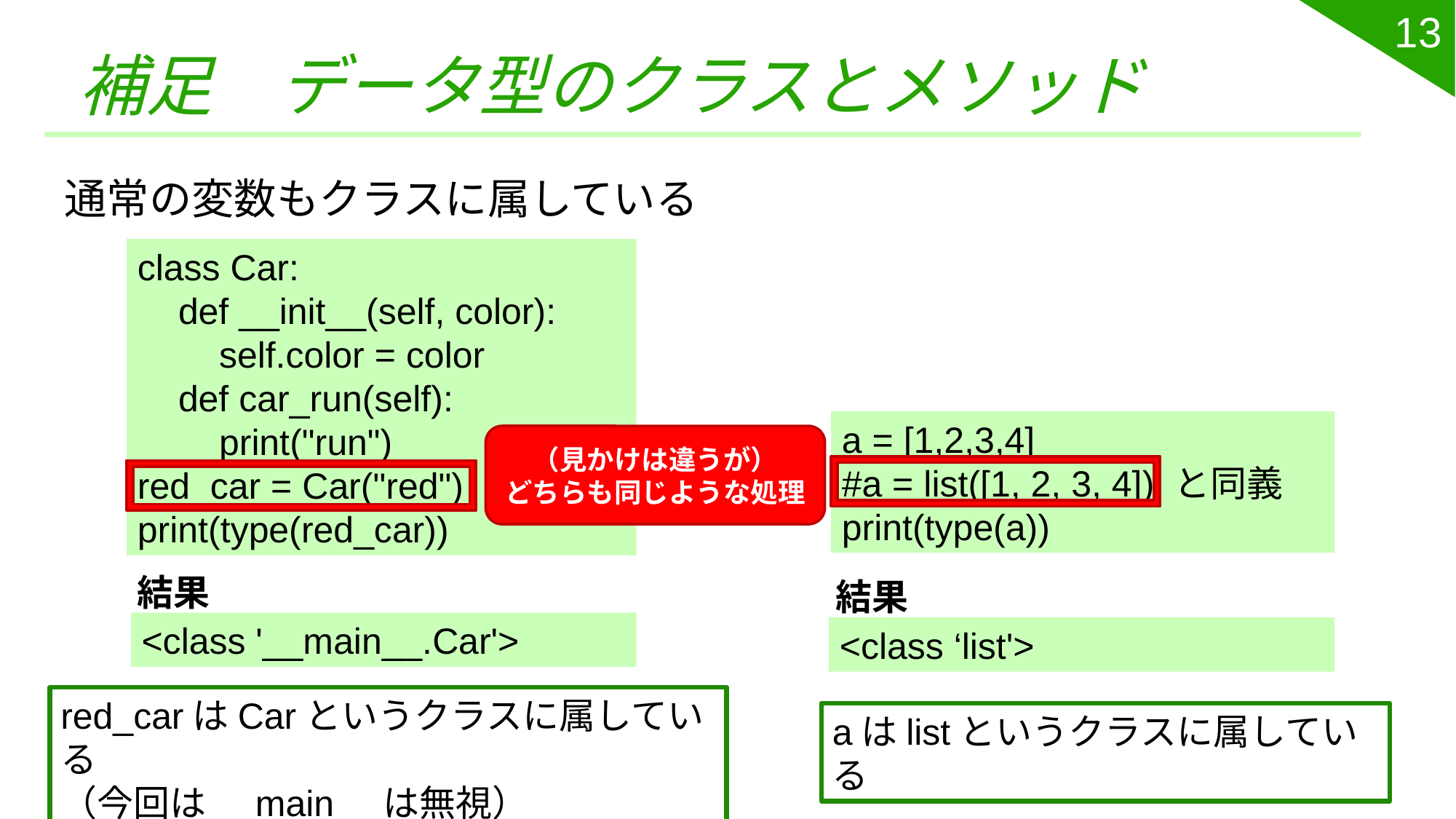

13
# 補足　データ型のクラスとメソッド
通常の変数もクラスに属している
class Car:
    def __init__(self, color):
        self.color = color
    def car_run(self):
        print("run")
red_car = Car("red")
print(type(red_car))
a = [1,2,3,4]
#a = list([1, 2, 3, 4]) と同義
print(type(a))
（見かけは違うが）
どちらも同じような処理

結果
結果
<class '__main__.Car'>
<class ‘list'>
red_carはCarというクラスに属している
（今回は__main__は無視）
aはlistというクラスに属している